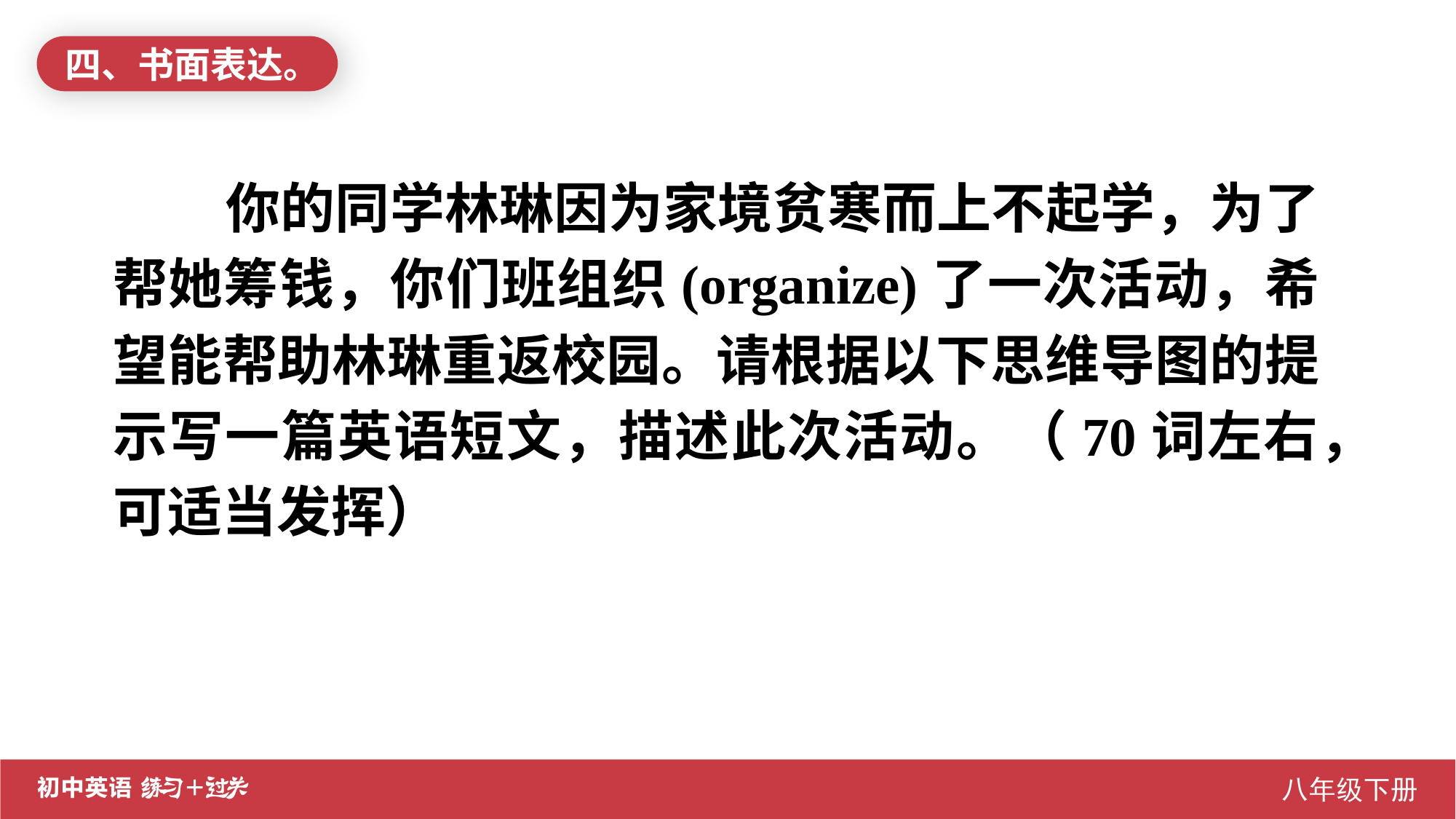

四、书面表达。
        你的同学林琳因为家境贫寒而上不起学，为了帮她筹钱，你们班组织(organize)了一次活动，希望能帮助林琳重返校园。请根据以下思维导图的提示写一篇英语短文，描述此次活动。（70词左右，可适当发挥）